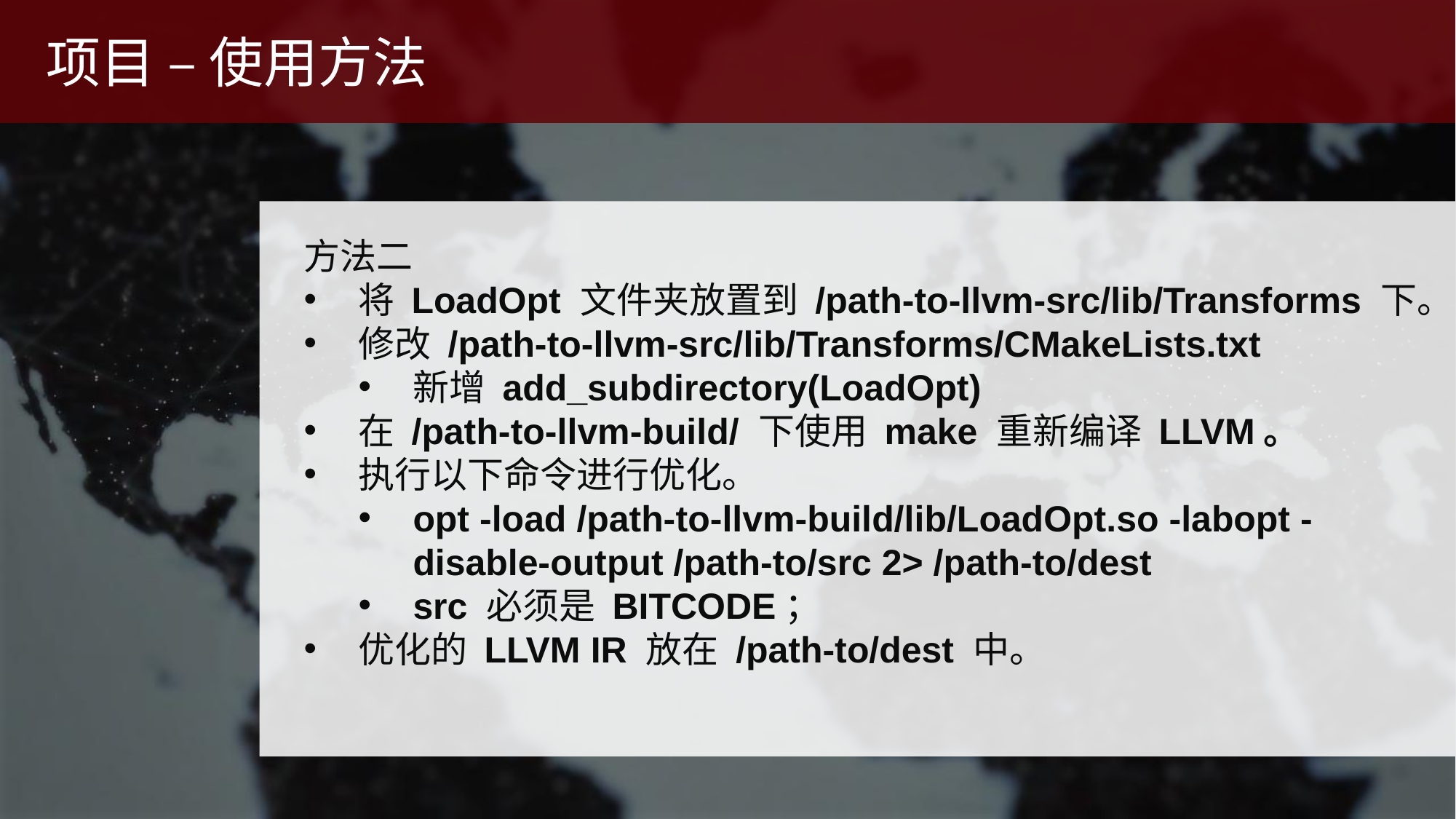

项目 – 使用方法

方法二
将 LoadOpt 文件夹放置到 /path-to-llvm-src/lib/Transforms 下。
修改 /path-to-llvm-src/lib/Transforms/CMakeLists.txt
新增 add_subdirectory(LoadOpt)
在 /path-to-llvm-build/ 下使用 make 重新编译 LLVM。
执行以下命令进行优化。
opt -load /path-to-llvm-build/lib/LoadOpt.so -labopt - disable-output /path-to/src 2> /path-to/dest
src 必须是 BITCODE；
优化的 LLVM IR 放在 /path-to/dest 中。